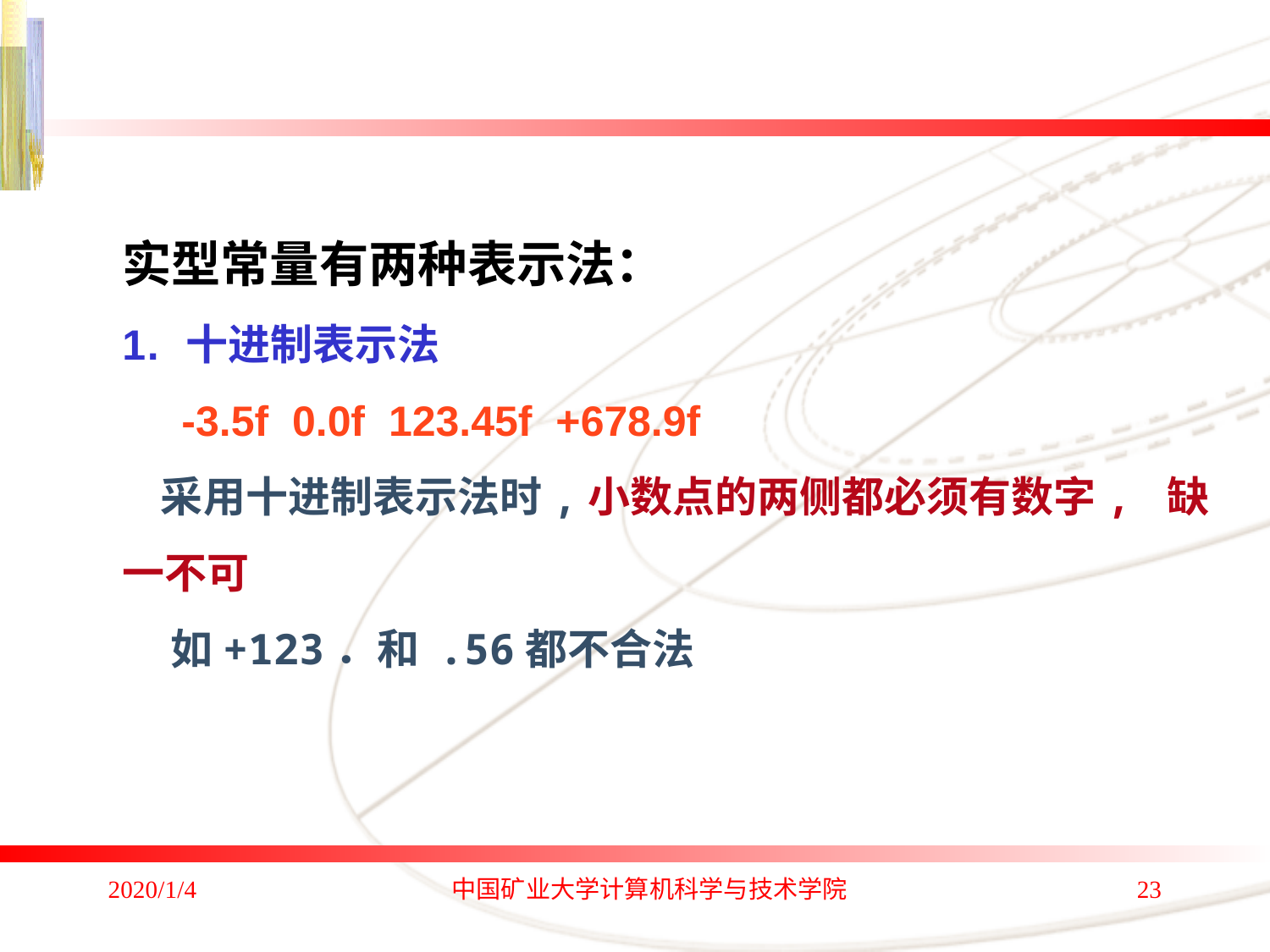

实型常量有两种表示法：
十进制表示法
     -3.5f  0.0f  123.45f  +678.9f
   采用十进制表示法时,小数点的两侧都必须有数字, 缺一不可
    如+123．和 .56都不合法
2020/1/4
中国矿业大学计算机科学与技术学院
23